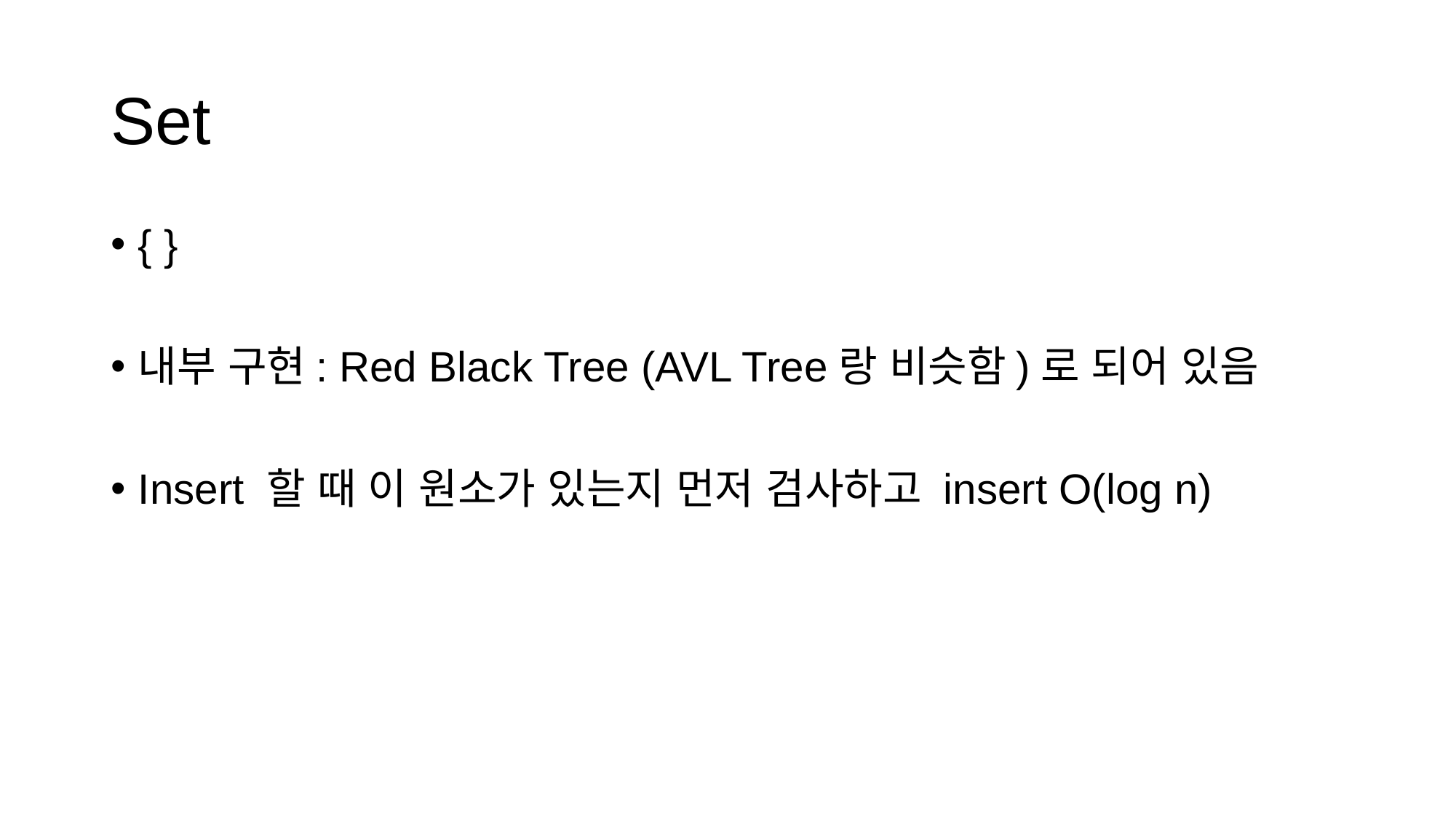

# Set
{ }

내부 구현: Red Black Tree (AVL Tree랑 비슷함)로 되어 있음

Insert 할 때 이 원소가 있는지 먼저 검사하고 insert O(log n)